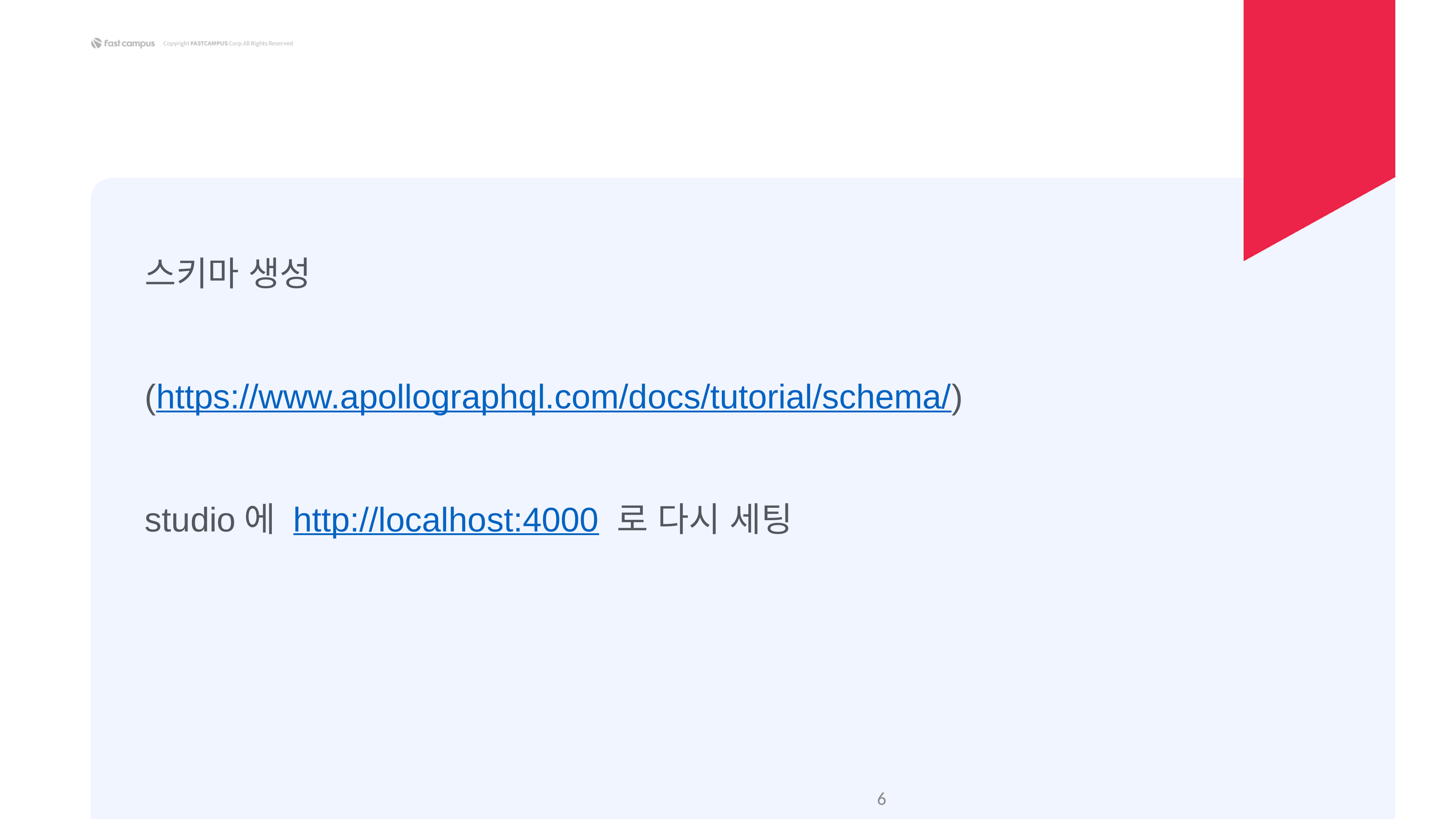

스키마 생성

(https://www.apollographql.com/docs/tutorial/schema/)

studio에 http://localhost:4000 로 다시 세팅
6